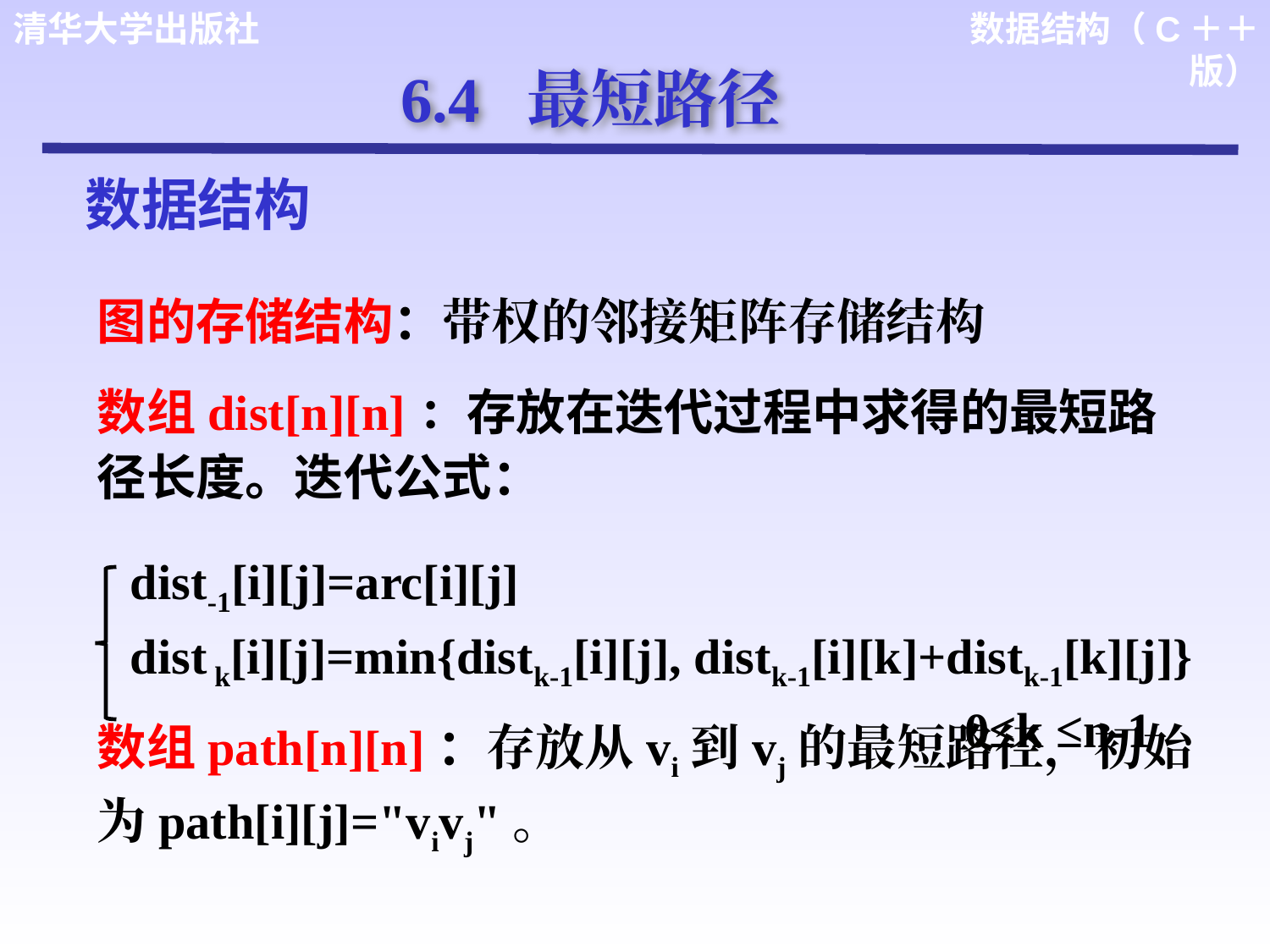

6.4  最短路径
数据结构
图的存储结构：带权的邻接矩阵存储结构
数组dist[n][n]：存放在迭代过程中求得的最短路径长度。迭代公式：

数组path[n][n]：存放从vi到vj的最短路径，初始为path[i][j]="vivj"。
dist-1[i][j]=arc[i][j]
dist k[i][j]=min{distk-1[i][j], distk-1[i][k]+distk-1[k][j]}
                                                                    0≤k ≤n-1